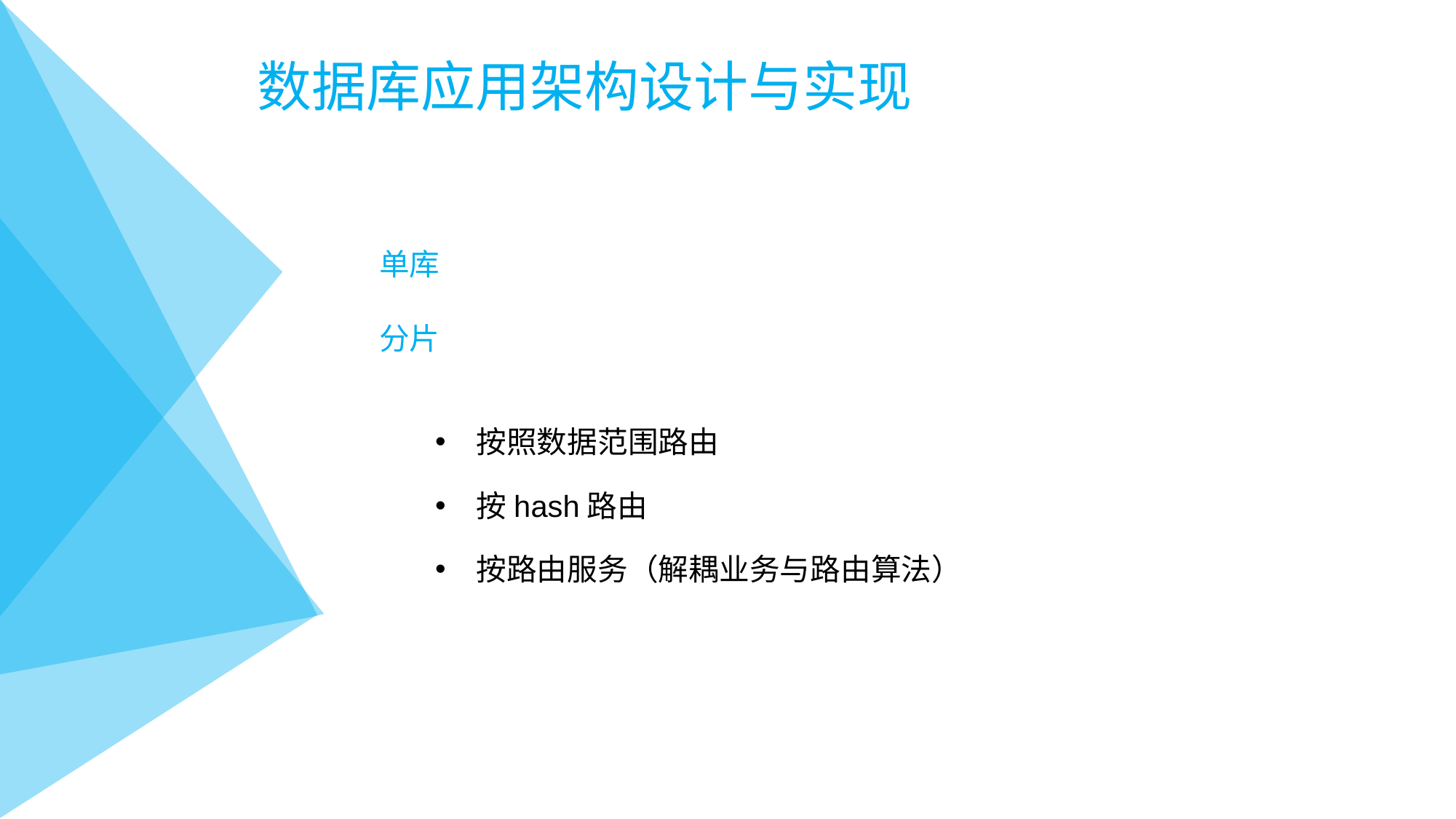

# 数据库应用架构设计与实现
单库

分片
按照数据范围路由
按hash路由
按路由服务（解耦业务与路由算法）